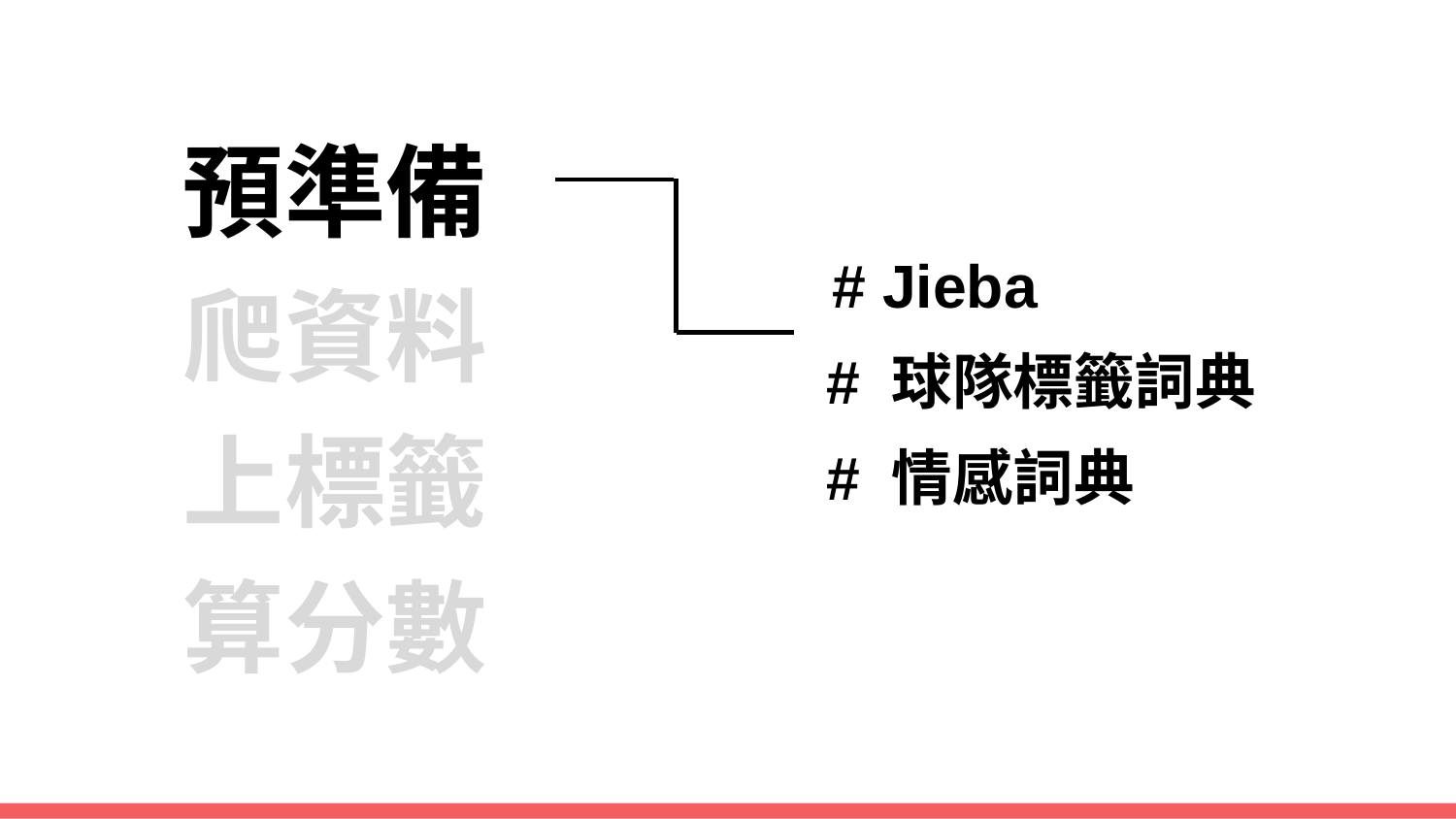

預準備
# Jieba
爬資料
# 球隊標籤詞典
上標籤
# 情感詞典
算分數